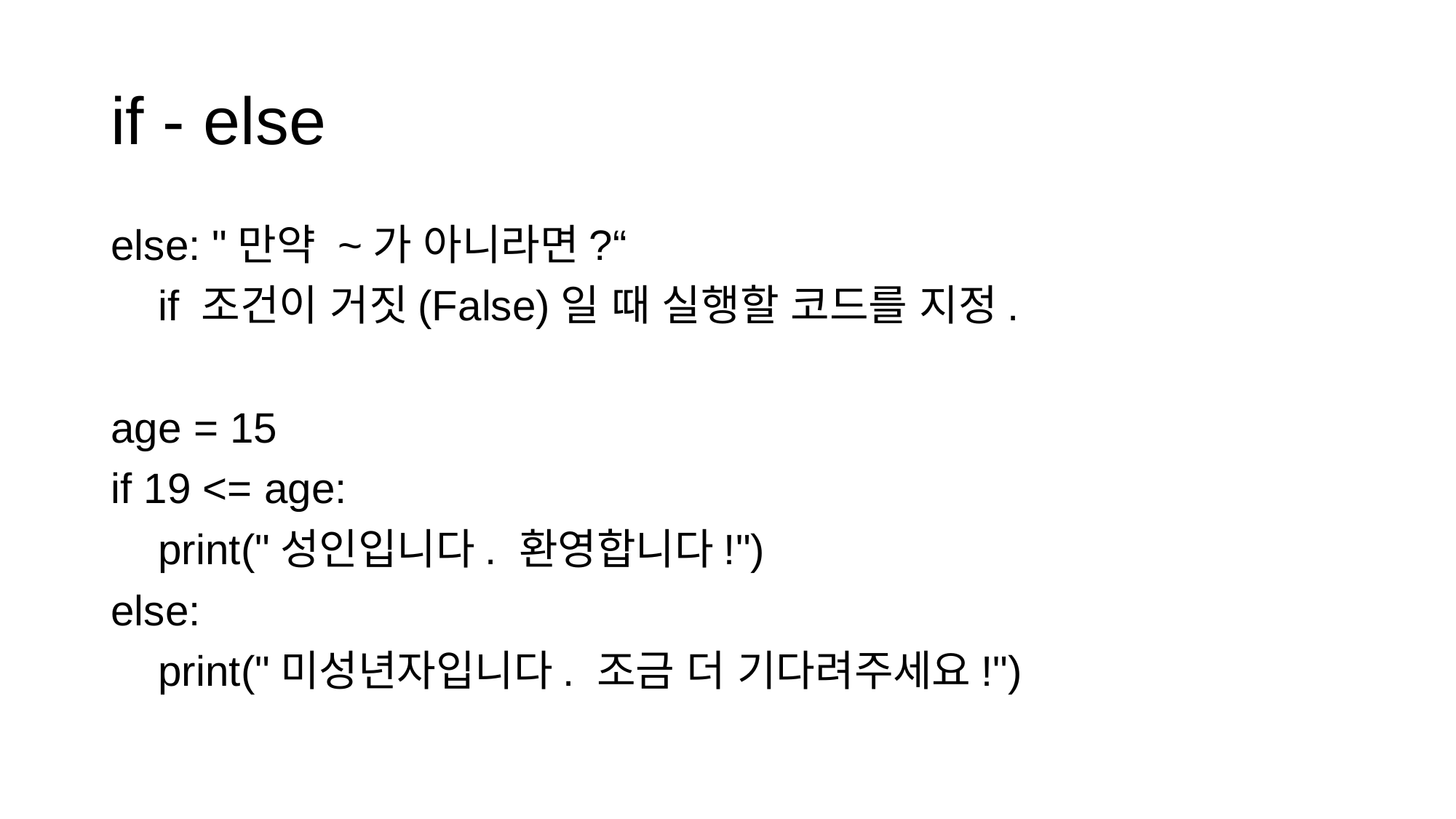

# if - else
else: "만약 ~가 아니라면?“
    if 조건이 거짓(False)일 때 실행할 코드를 지정.

age = 15
if 19 <= age:
    print("성인입니다. 환영합니다!")
else:
    print("미성년자입니다. 조금 더 기다려주세요!")